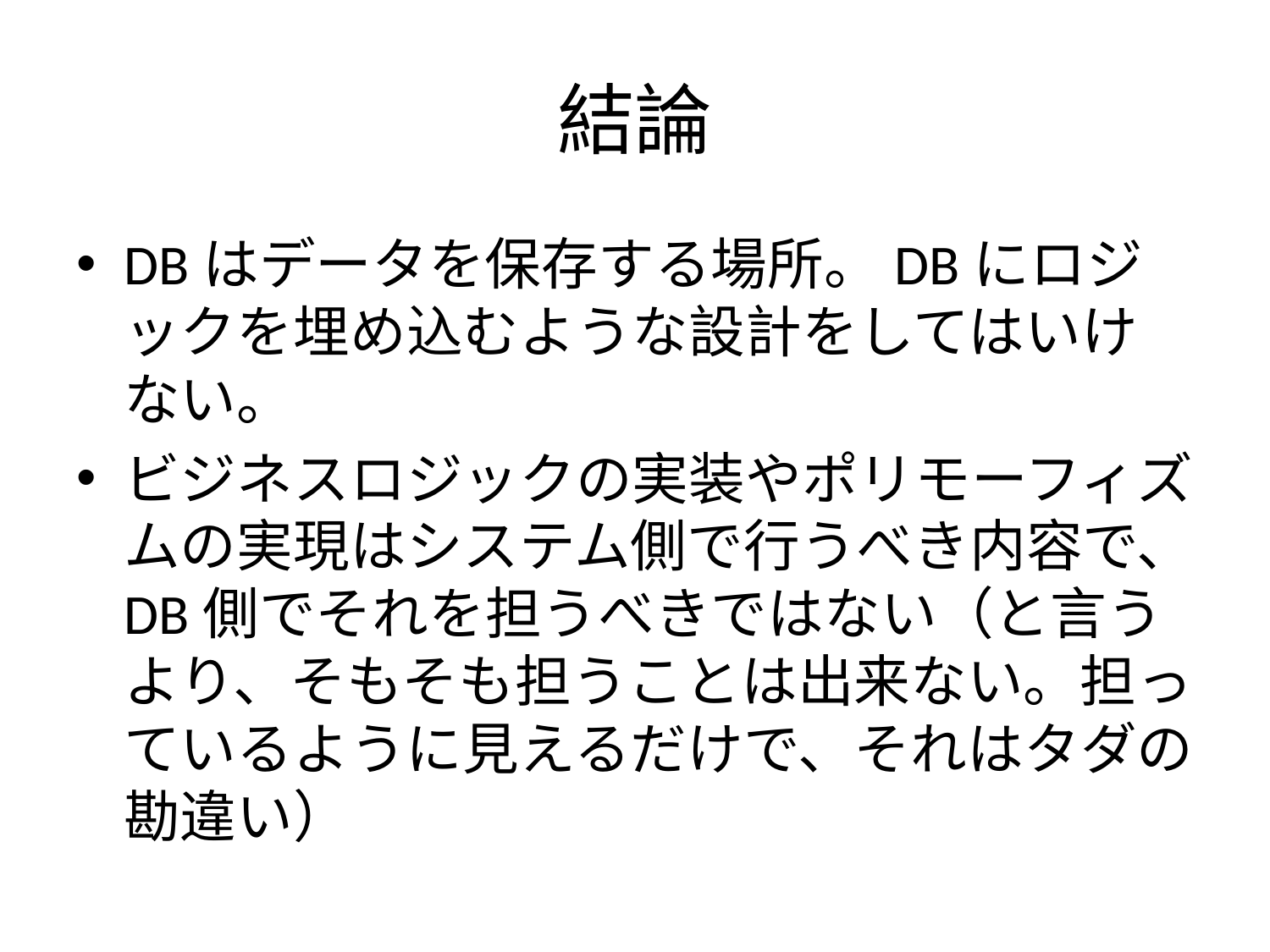

# 結論
DBはデータを保存する場所。DBにロジックを埋め込むような設計をしてはいけない。
ビジネスロジックの実装やポリモーフィズムの実現はシステム側で行うべき内容で、DB側でそれを担うべきではない（と言うより、そもそも担うことは出来ない。担っているように見えるだけで、それはタダの勘違い）